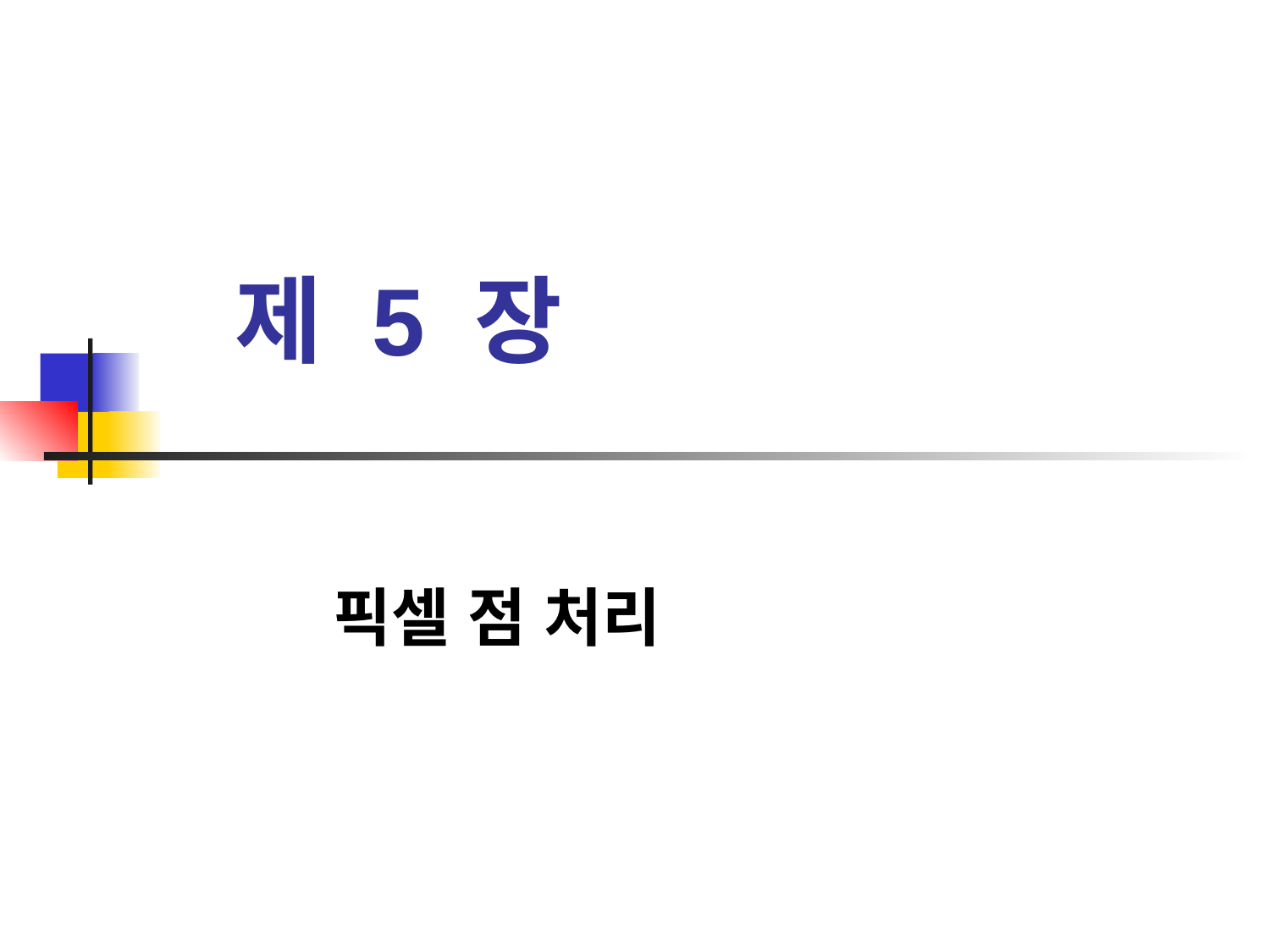

# 제 5 장
        픽셀 점 처리